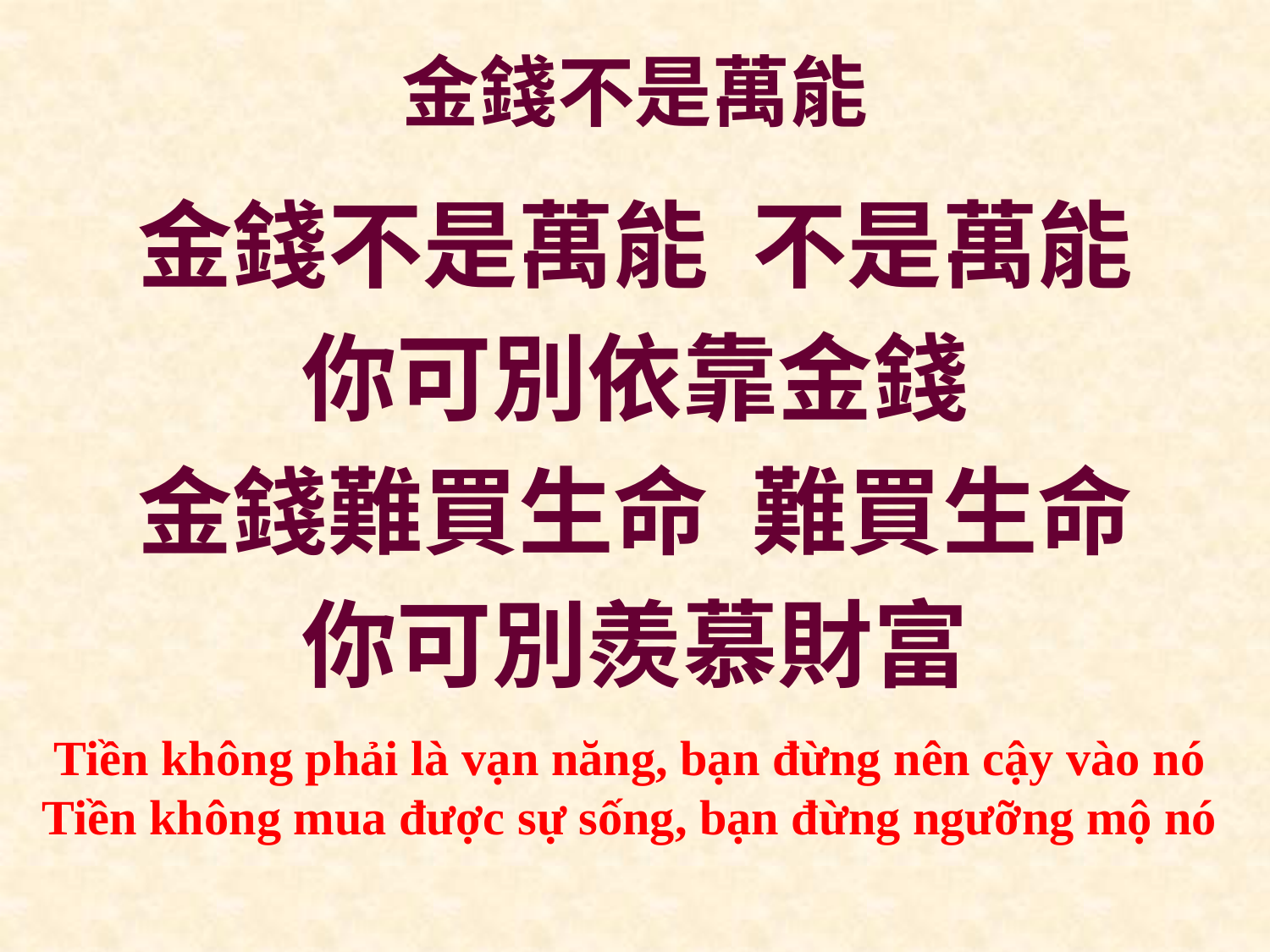

# 金錢不是萬能
金錢不是萬能  不是萬能
你可別依靠金錢
金錢難買生命  難買生命
你可別羨慕財富
Tiền không phải là vạn năng, bạn đừng nên cậy vào nó
Tiền không mua được sự sống, bạn đừng ngưỡng mộ nó